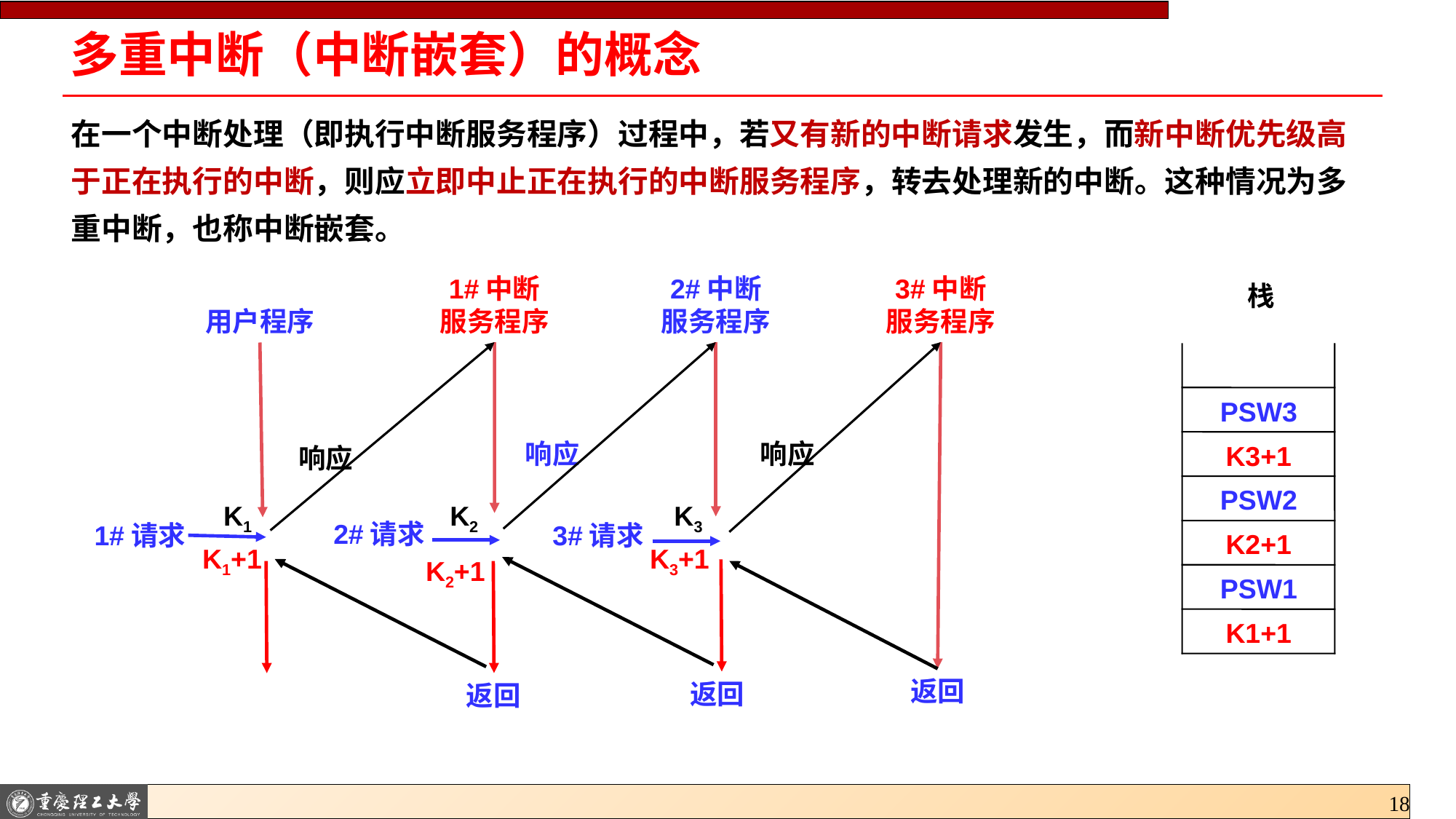

# 多重中断（中断嵌套）的概念
在一个中断处理（即执行中断服务程序）过程中，若又有新的中断请求发生，而新中断优先级高于正在执行的中断，则应立即中止正在执行的中断服务程序，转去处理新的中断。这种情况为多重中断，也称中断嵌套。
1#中断
服务程序
2#中断
服务程序
3#中断
服务程序
栈

用户程序

PSW3
响应
响应

K3+1
响应

PSW2
K1
K2
K3
2#请求
1#请求
3#请求

K2+1
K1+1
K3+1
K2+1

PSW1

K1+1
返回
返回
返回